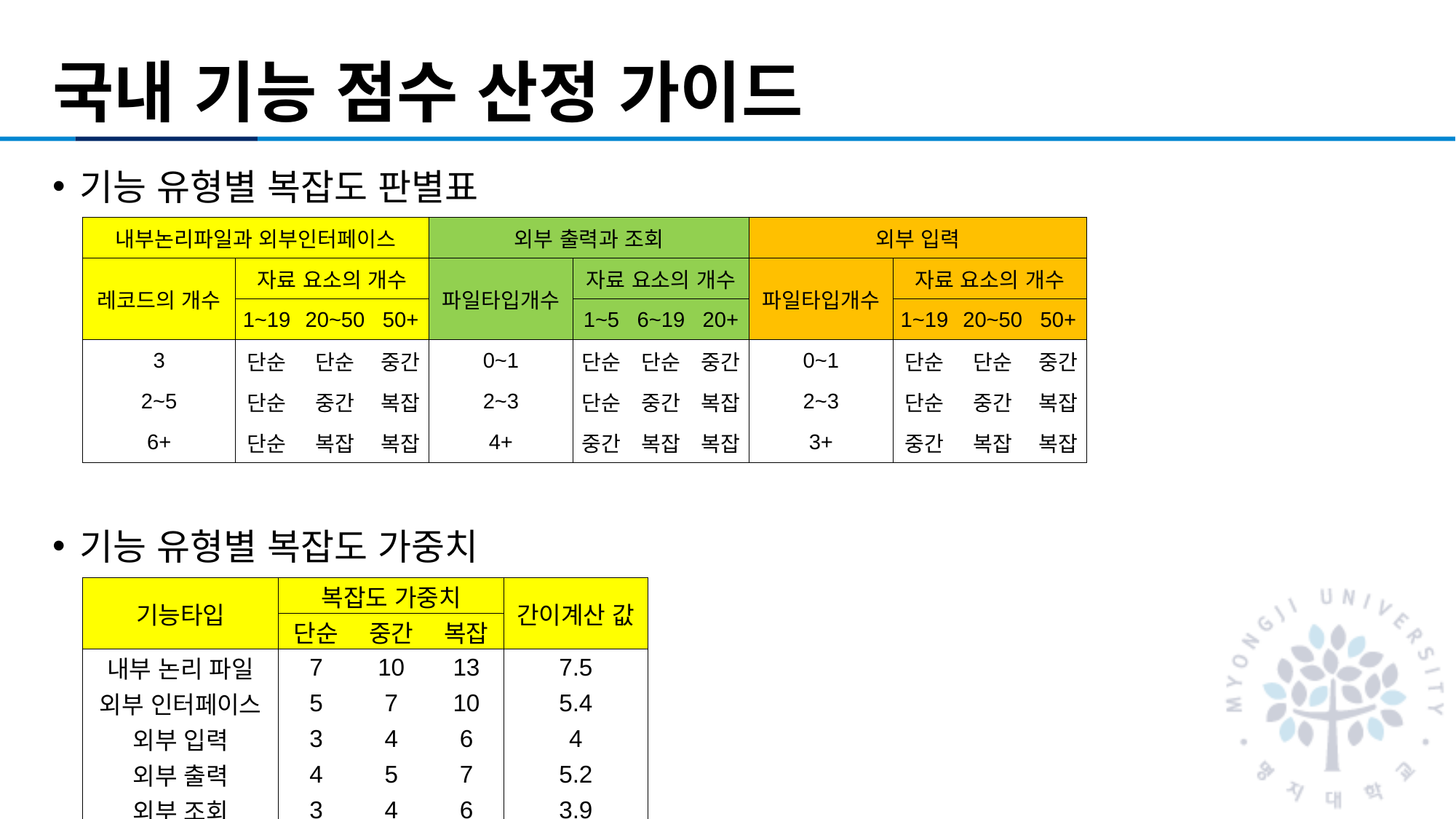

# 국내 기능 점수 산정 가이드
기능 유형별 복잡도 판별표

기능 유형별 복잡도 가중치
| 내부논리파일과 외부인터페이스 |  |  |  | 외부 출력과 조회 |  |  |  | 외부 입력 |  |  |  |
| --- | --- | --- | --- | --- | --- | --- | --- | --- | --- | --- | --- |
| 레코드의 개수 | 자료 요소의 개수 |  |  | 파일타입개수 | 자료 요소의 개수 |  |  | 파일타입개수 | 자료 요소의 개수 |  |  |
|  | 1~19 | 20~50 | 50+ |  | 1~5 | 6~19 | 20+ |  | 1~19 | 20~50 | 50+ |
| 3 | 단순 | 단순 | 중간 | 0~1 | 단순 | 단순 | 중간 | 0~1 | 단순 | 단순 | 중간 |
| 2~5 | 단순 | 중간 | 복잡 | 2~3 | 단순 | 중간 | 복잡 | 2~3 | 단순 | 중간 | 복잡 |
| 6+ | 단순 | 복잡 | 복잡 | 4+ | 중간 | 복잡 | 복잡 | 3+ | 중간 | 복잡 | 복잡 |
| 기능타입 | 복잡도 가중치 |  |  | 간이계산 값 |
| --- | --- | --- | --- | --- |
|  | 단순 | 중간 | 복잡 |  |
| 내부 논리 파일 | 7 | 10 | 13 | 7.5 |
| 외부 인터페이스 | 5 | 7 | 10 | 5.4 |
| 외부 입력 | 3 | 4 | 6 | 4 |
| 외부 출력 | 4 | 5 | 7 | 5.2 |
| 외부 조회 | 3 | 4 | 6 | 3.9 |